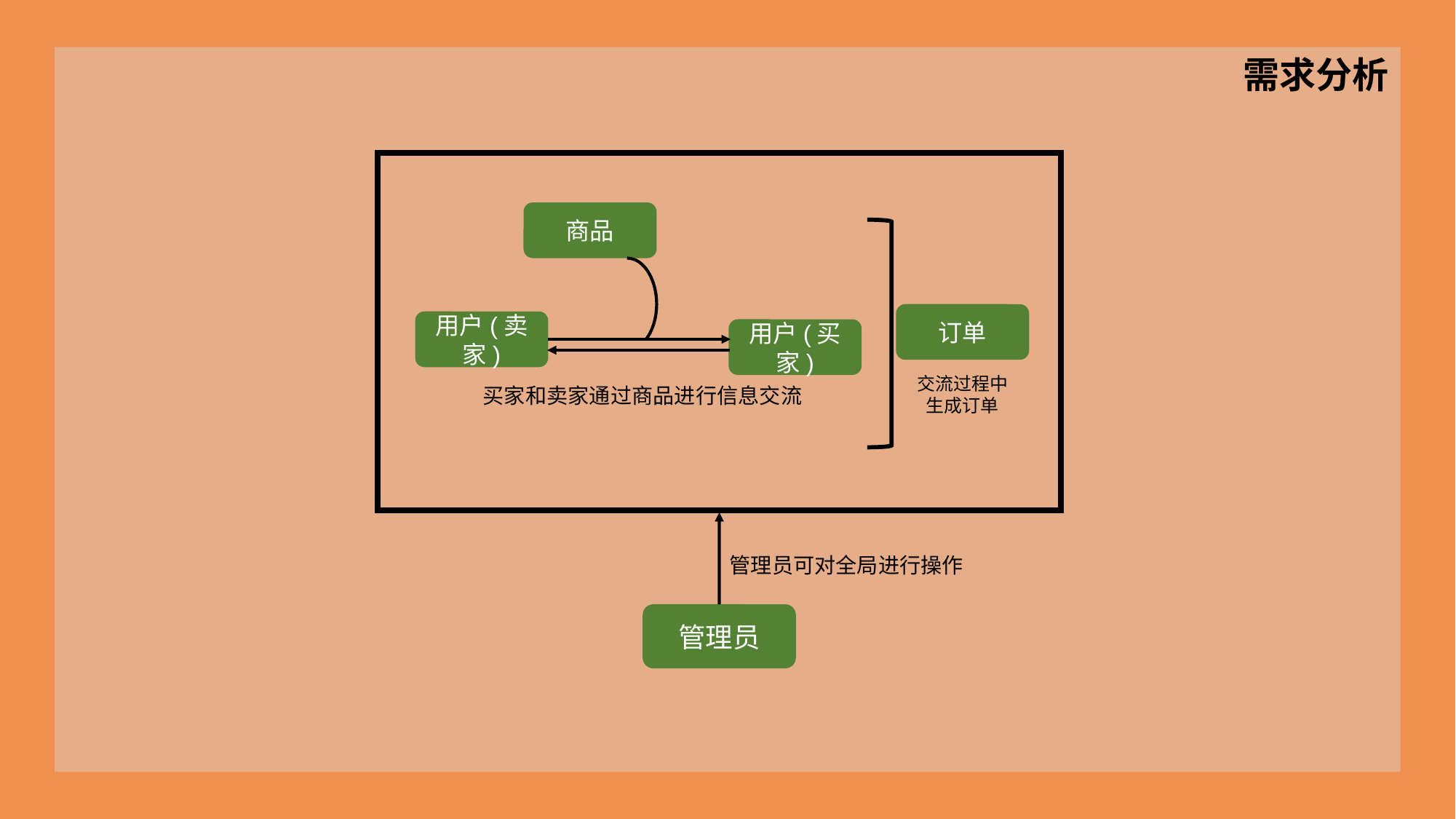

需求分析

商品

订单
用户(卖家)
用户(买家)
交流过程中
生成订单
买家和卖家通过商品进行信息交流
管理员可对全局进行操作
管理员